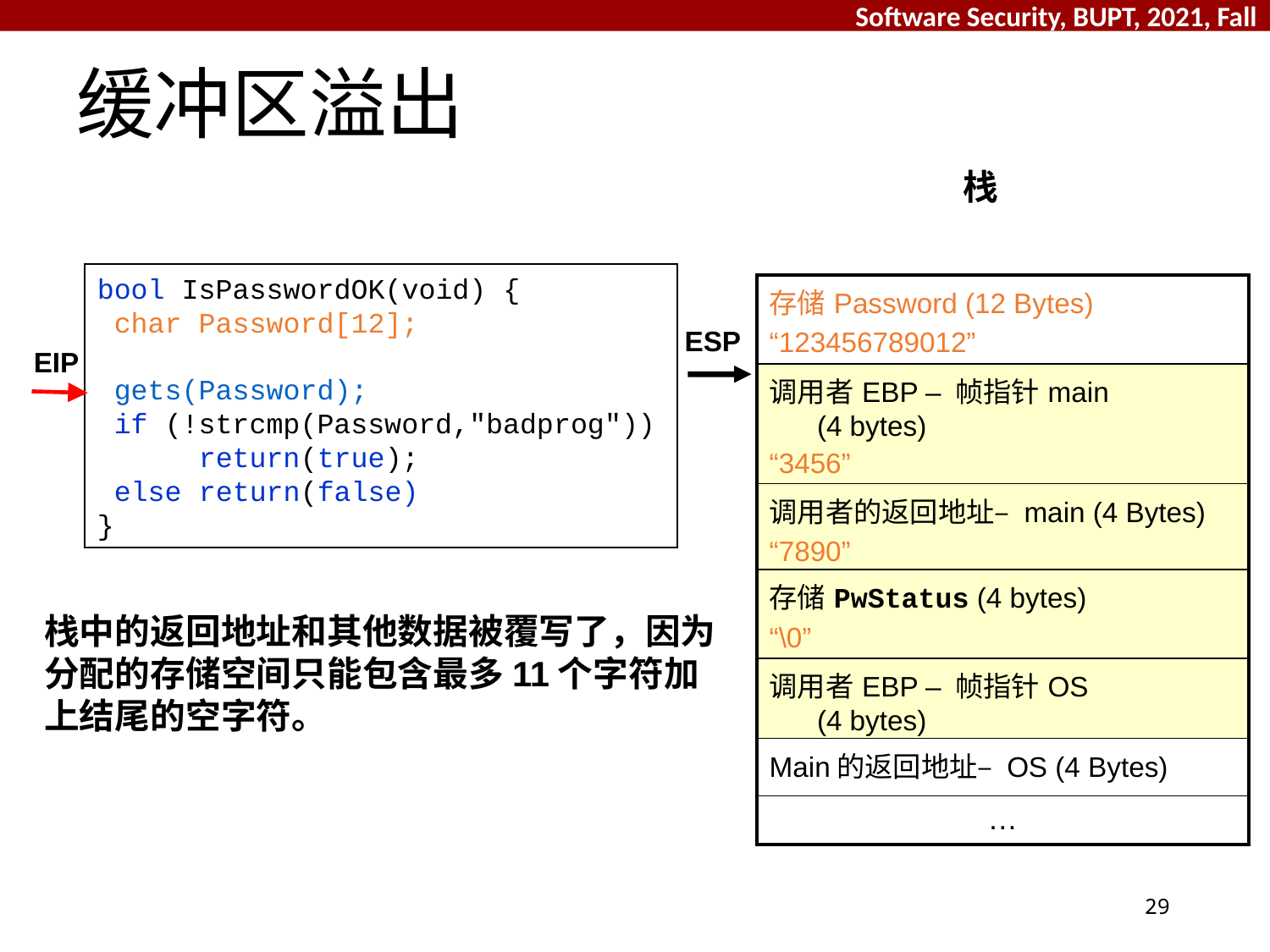

# 缓冲区溢出
栈
bool IsPasswordOK(void) {
 char Password[12];

 gets(Password);
 if (!strcmp(Password,"badprog"))
      return(true);
 else return(false)
}
| 存储Password (12 Bytes) “123456789012” |
| --- |
| 调用者EBP – 帧指针main (4 bytes) “3456” |
| 调用者的返回地址– main (4 Bytes) “7890” |
| 存储PwStatus (4 bytes) “\0” |
| 调用者EBP – 帧指针OS (4 bytes) |
| Main的返回地址– OS (4 Bytes) |
| … |
ESP
EIP

栈中的返回地址和其他数据被覆写了，因为分配的存储空间只能包含最多11个字符加上结尾的空字符。
29